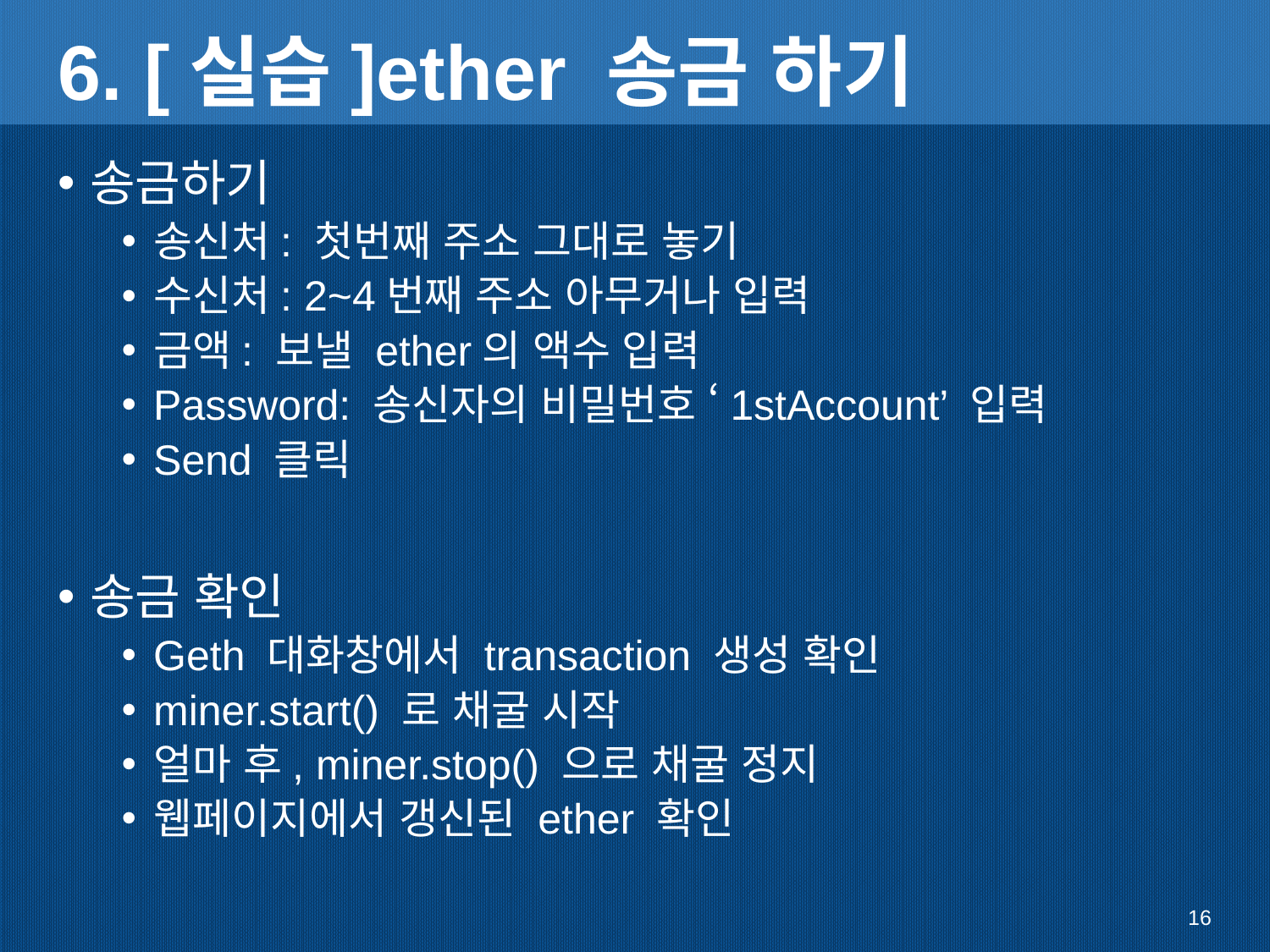

# 6. [실습]ether 송금 하기
송금하기
송신처: 첫번째 주소 그대로 놓기
수신처: 2~4번째 주소 아무거나 입력
금액: 보낼 ether의 액수 입력
Password: 송신자의 비밀번호 ‘1stAccount’ 입력
Send 클릭

송금 확인
Geth 대화창에서 transaction 생성 확인
miner.start() 로 채굴 시작
얼마 후, miner.stop() 으로 채굴 정지
웹페이지에서 갱신된 ether 확인
16